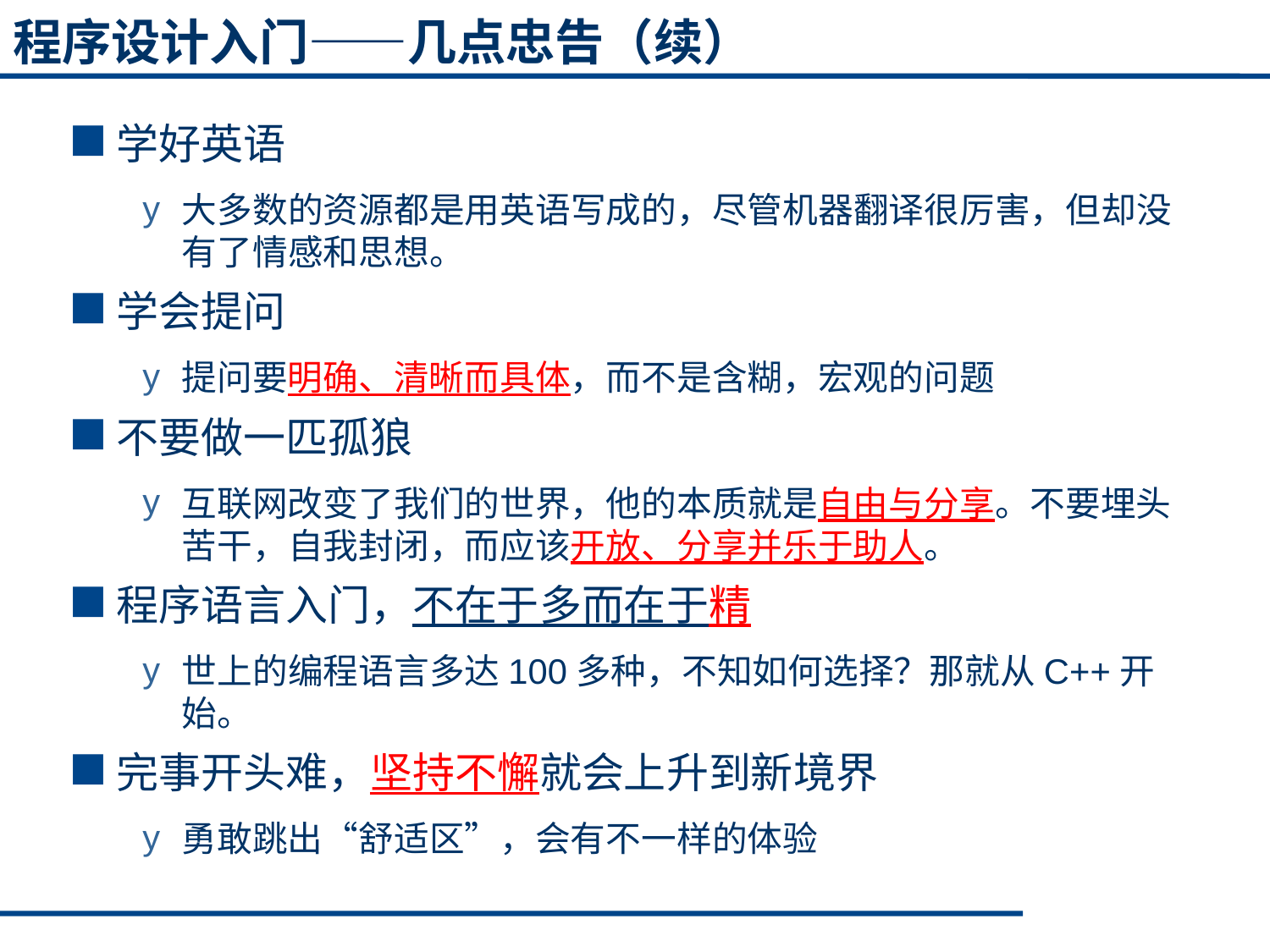

# 程序设计入门——几点忠告（续）
学好英语
大多数的资源都是用英语写成的，尽管机器翻译很厉害，但却没有了情感和思想。
学会提问
提问要明确、清晰而具体，而不是含糊，宏观的问题
不要做一匹孤狼
互联网改变了我们的世界，他的本质就是自由与分享。不要埋头苦干，自我封闭，而应该开放、分享并乐于助人。
程序语言入门，不在于多而在于精
世上的编程语言多达100多种，不知如何选择？那就从C++开始。
完事开头难，坚持不懈就会上升到新境界
勇敢跳出“舒适区”，会有不一样的体验